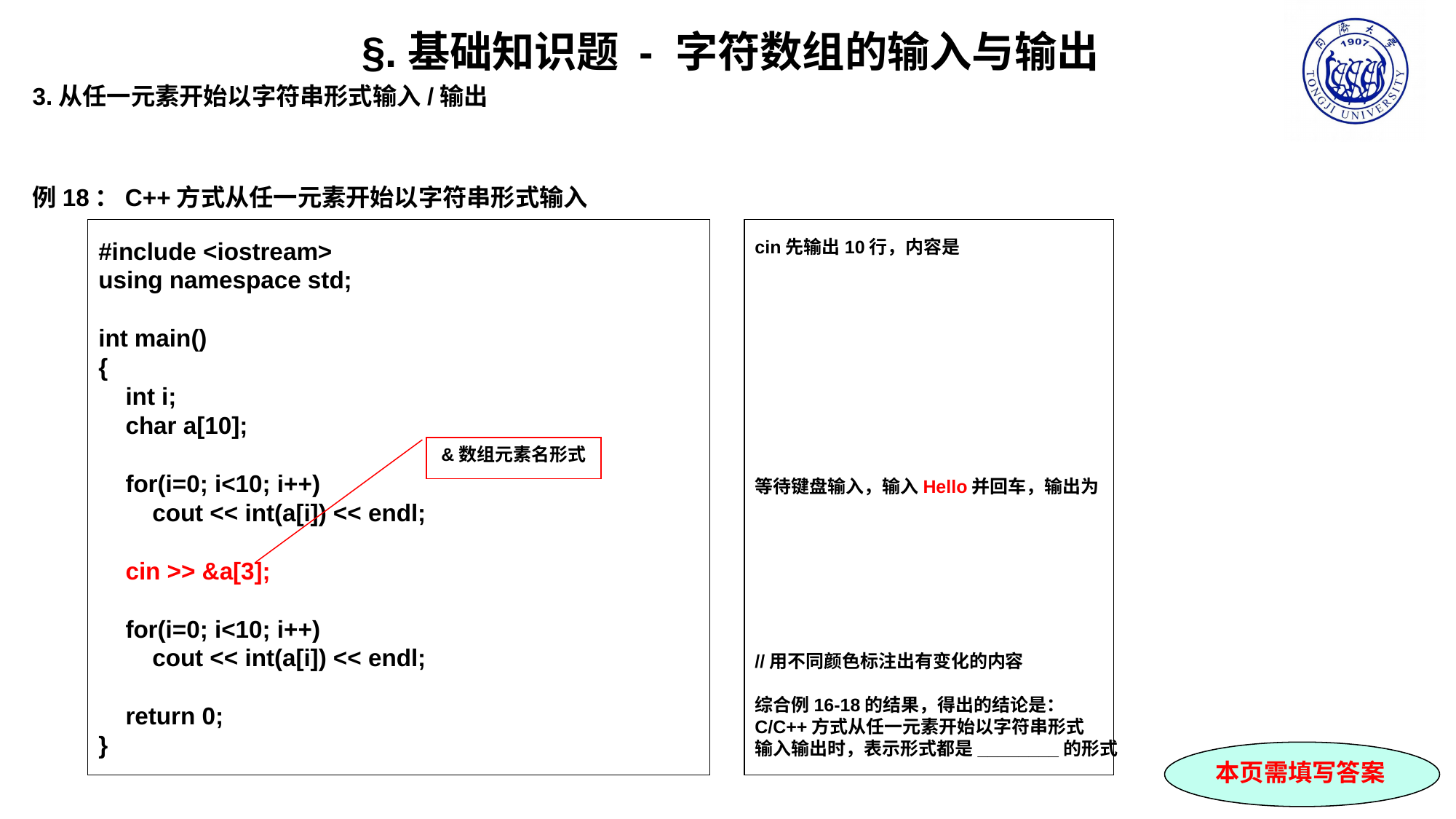

§.基础知识题 - 字符数组的输入与输出
3.从任一元素开始以字符串形式输入/输出

例18：C++方式从任一元素开始以字符串形式输入

#include <iostream>
using namespace std;

int main()
{
    int i;
    char a[10];

    for(i=0; i<10; i++)
        cout << int(a[i]) << endl;

    cin >> &a[3];

    for(i=0; i<10; i++)
        cout << int(a[i]) << endl;

    return 0;
}
cin先输出10行，内容是

等待键盘输入，输入Hello并回车，输出为

//用不同颜色标注出有变化的内容

综合例16-18的结果，得出的结论是：
C/C++方式从任一元素开始以字符串形式
输入输出时，表示形式都是________的形式
&数组元素名形式
本页需填写答案